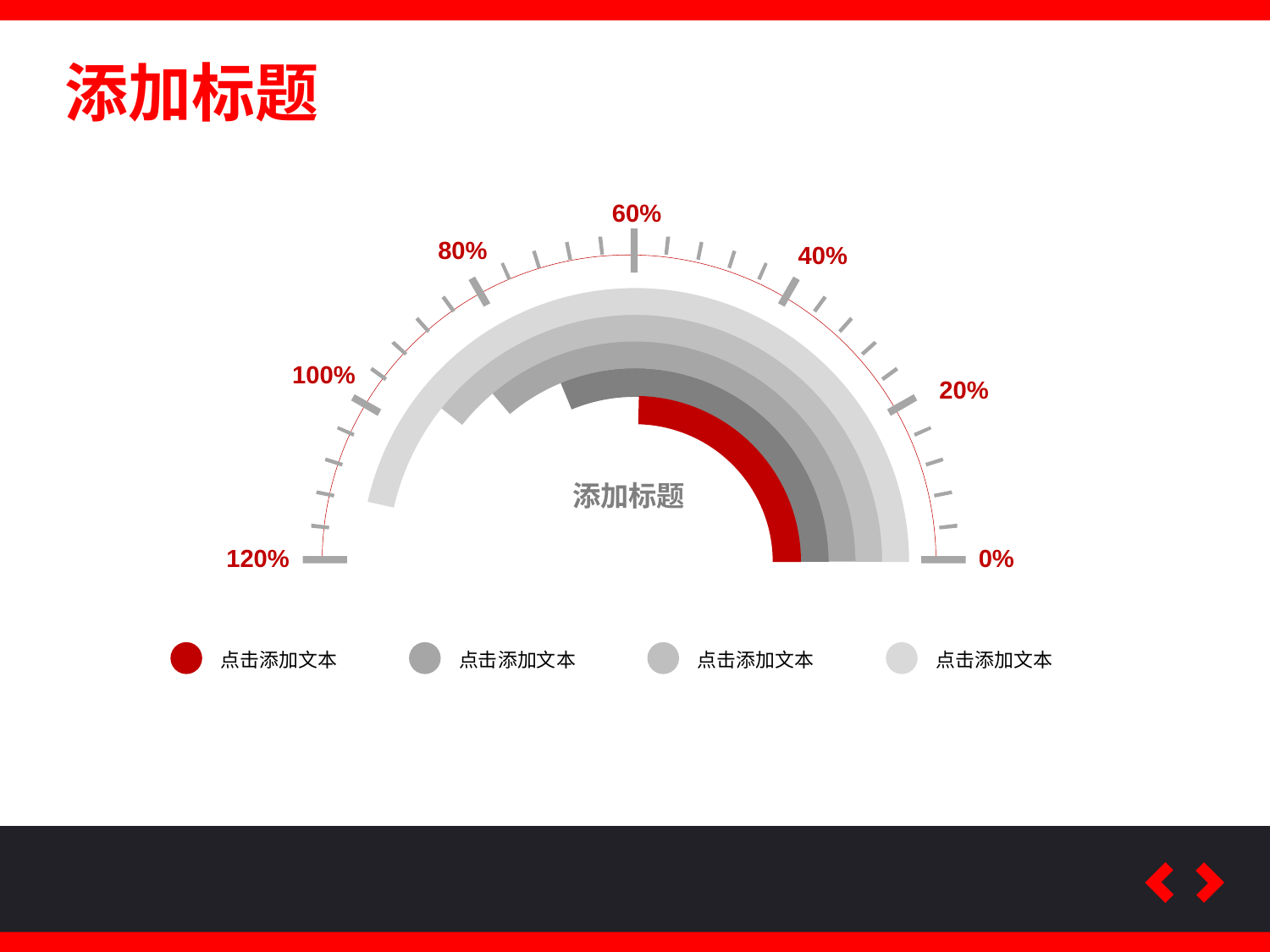

添加标题
60%

80%
40%
100%
20%
添加标题
120%
0%

点击添加文本

点击添加文本

点击添加文本

点击添加文本